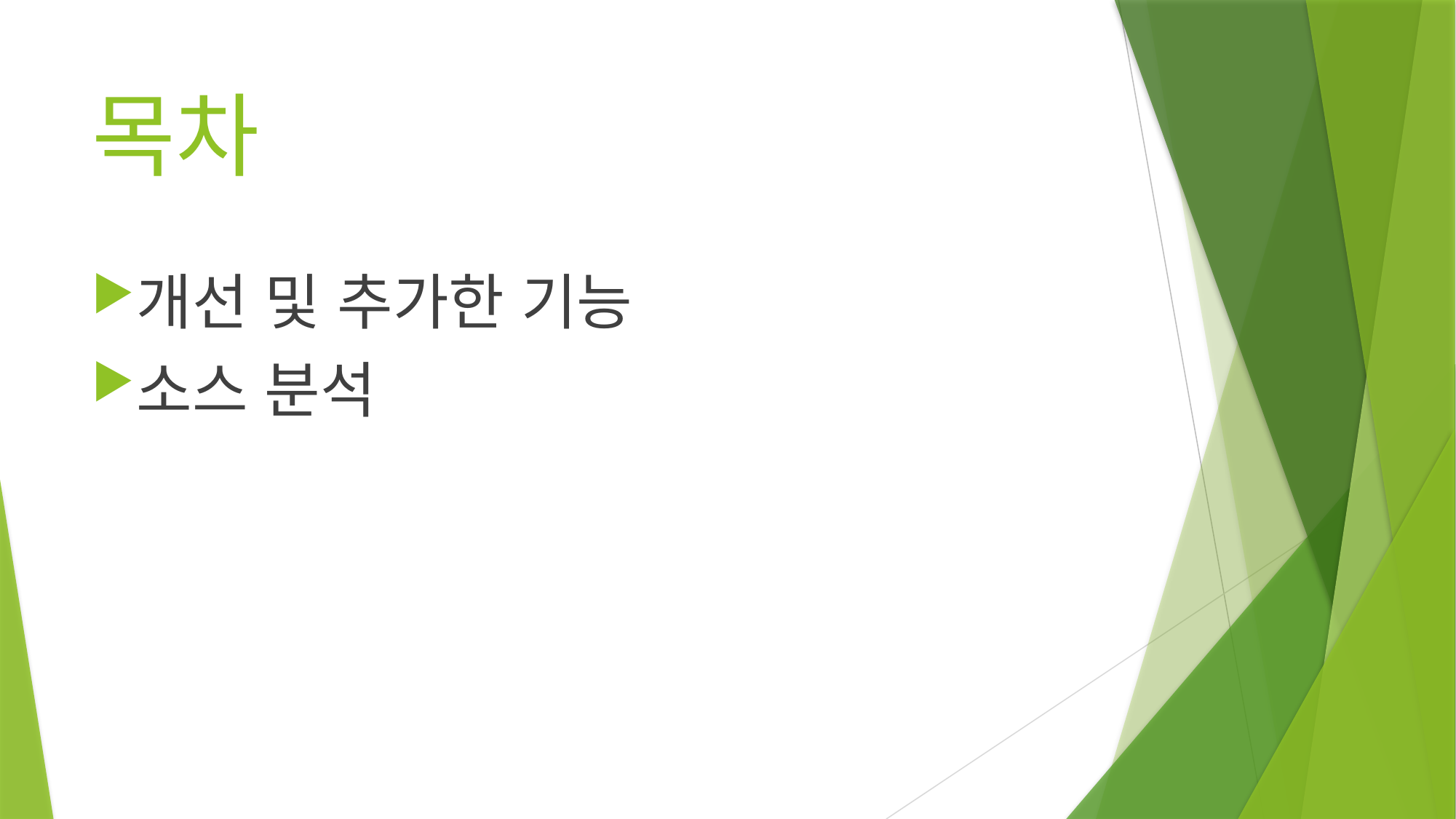

# 목차
개선 및 추가한 기능
소스 분석